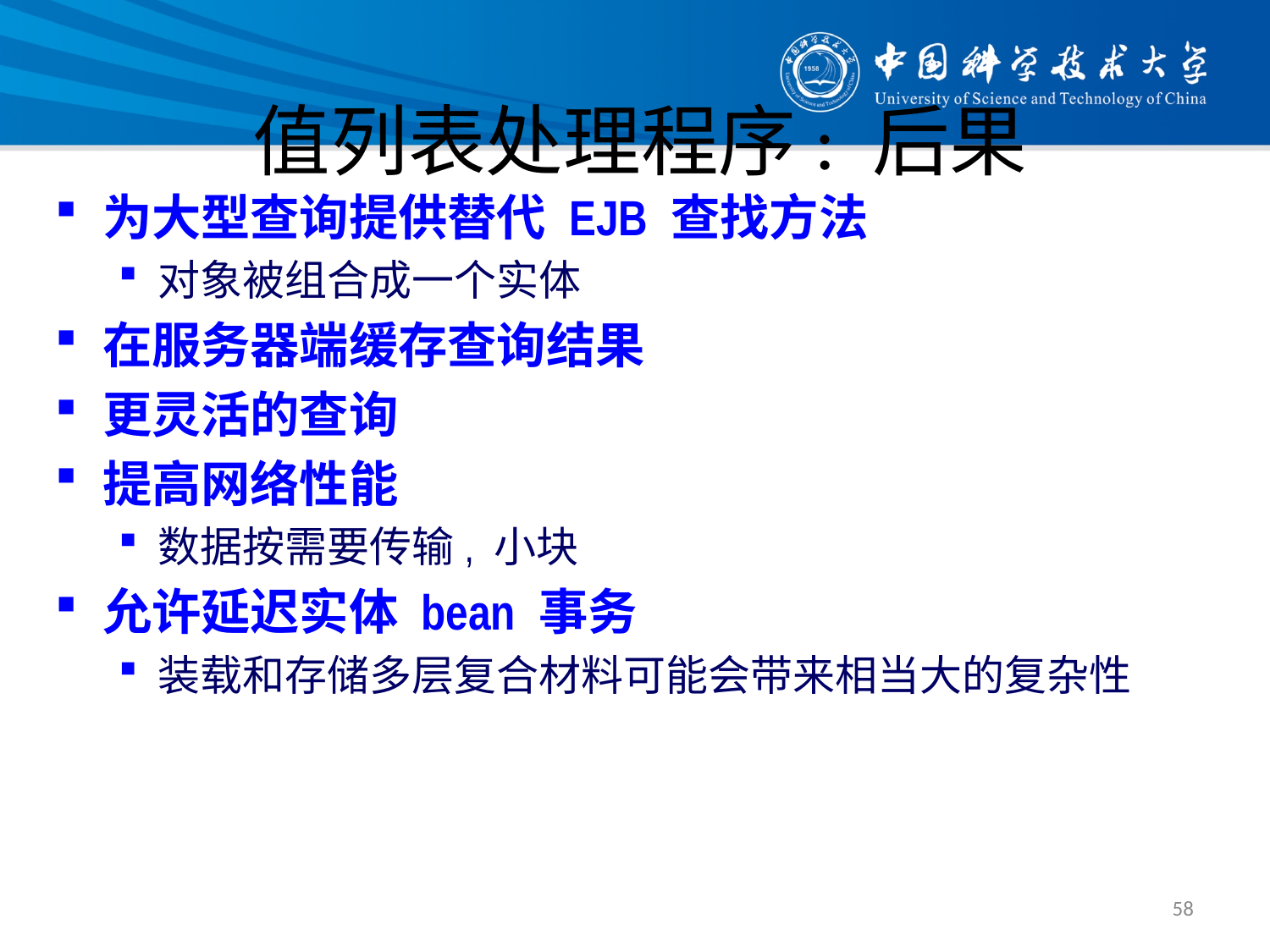

# 值列表处理程序: 后果
为大型查询提供替代 EJB 查找方法
对象被组合成一个实体
在服务器端缓存查询结果
更灵活的查询
提高网络性能
数据按需要传输, 小块
允许延迟实体 bean 事务
装载和存储多层复合材料可能会带来相当大的复杂性
58